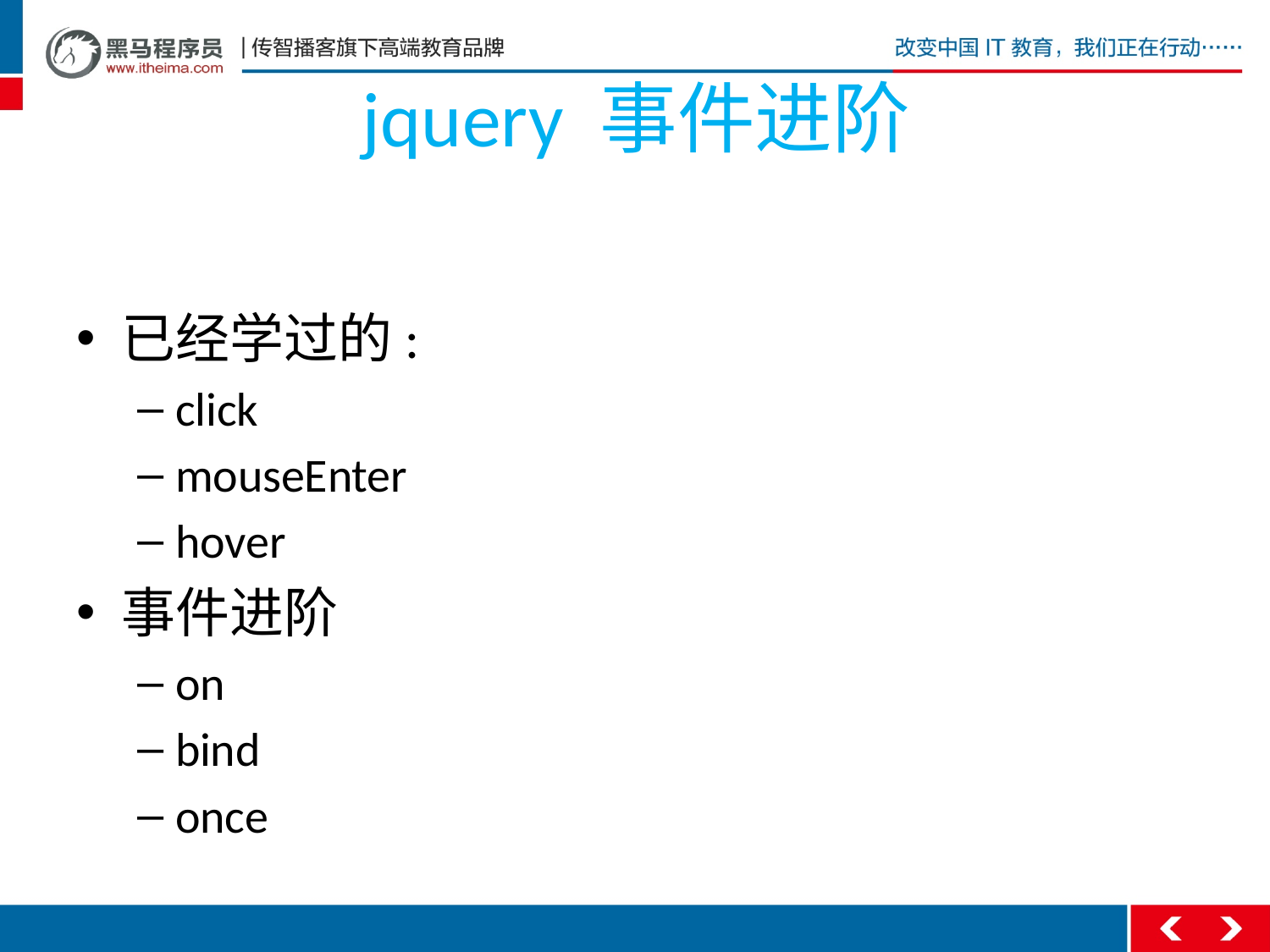

# jquery 事件进阶

已经学过的:
click
mouseEnter
hover
事件进阶
on
bind
once